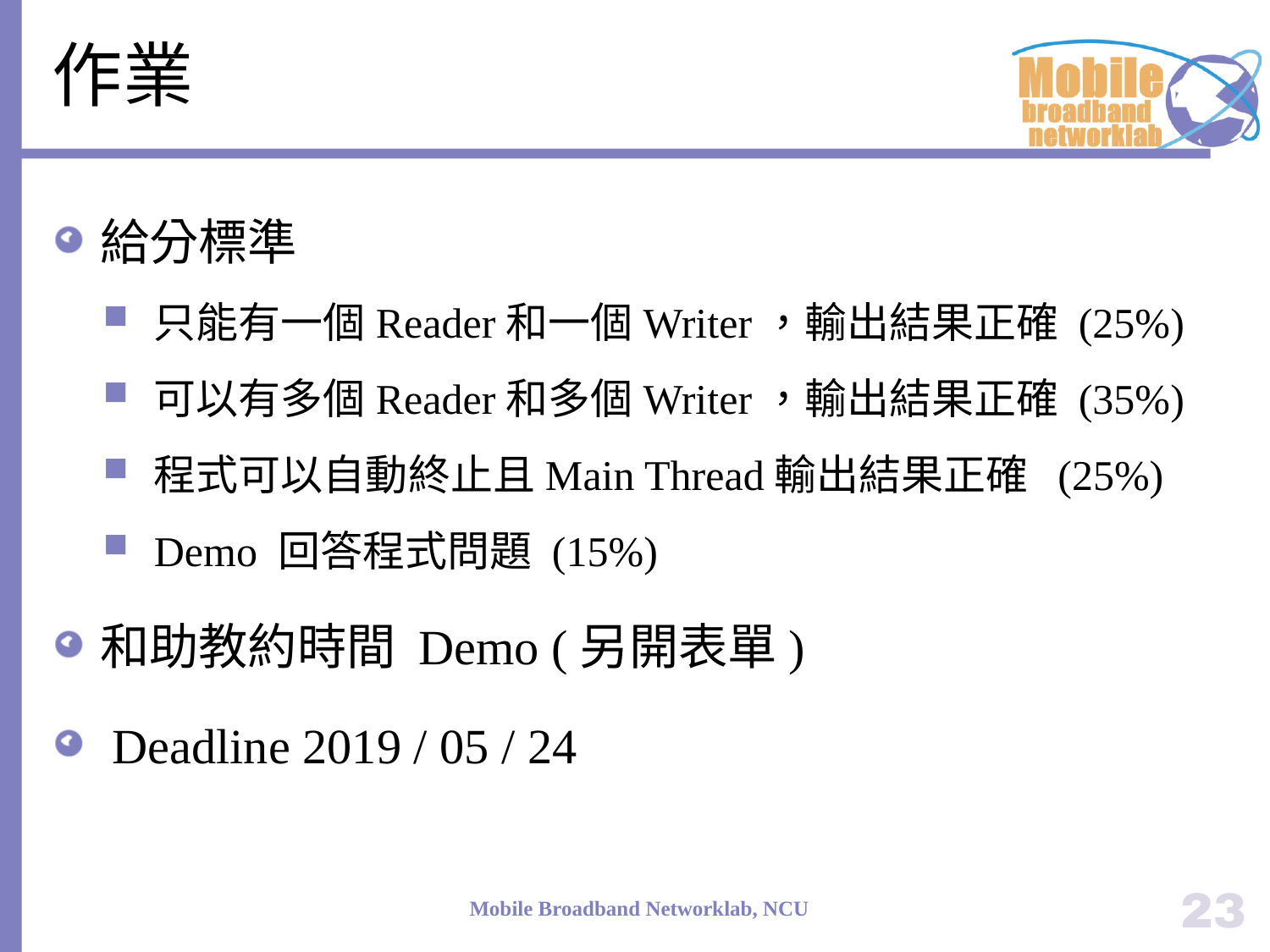

# 作業
給分標準
只能有一個Reader和一個Writer，輸出結果正確 (25%)
可以有多個Reader和多個Writer，輸出結果正確 (35%)
程式可以自動終止且Main Thread輸出結果正確  (25%)
Demo 回答程式問題 (15%)
和助教約時間 Demo (另開表單)
 Deadline 2019 / 05 / 24
23